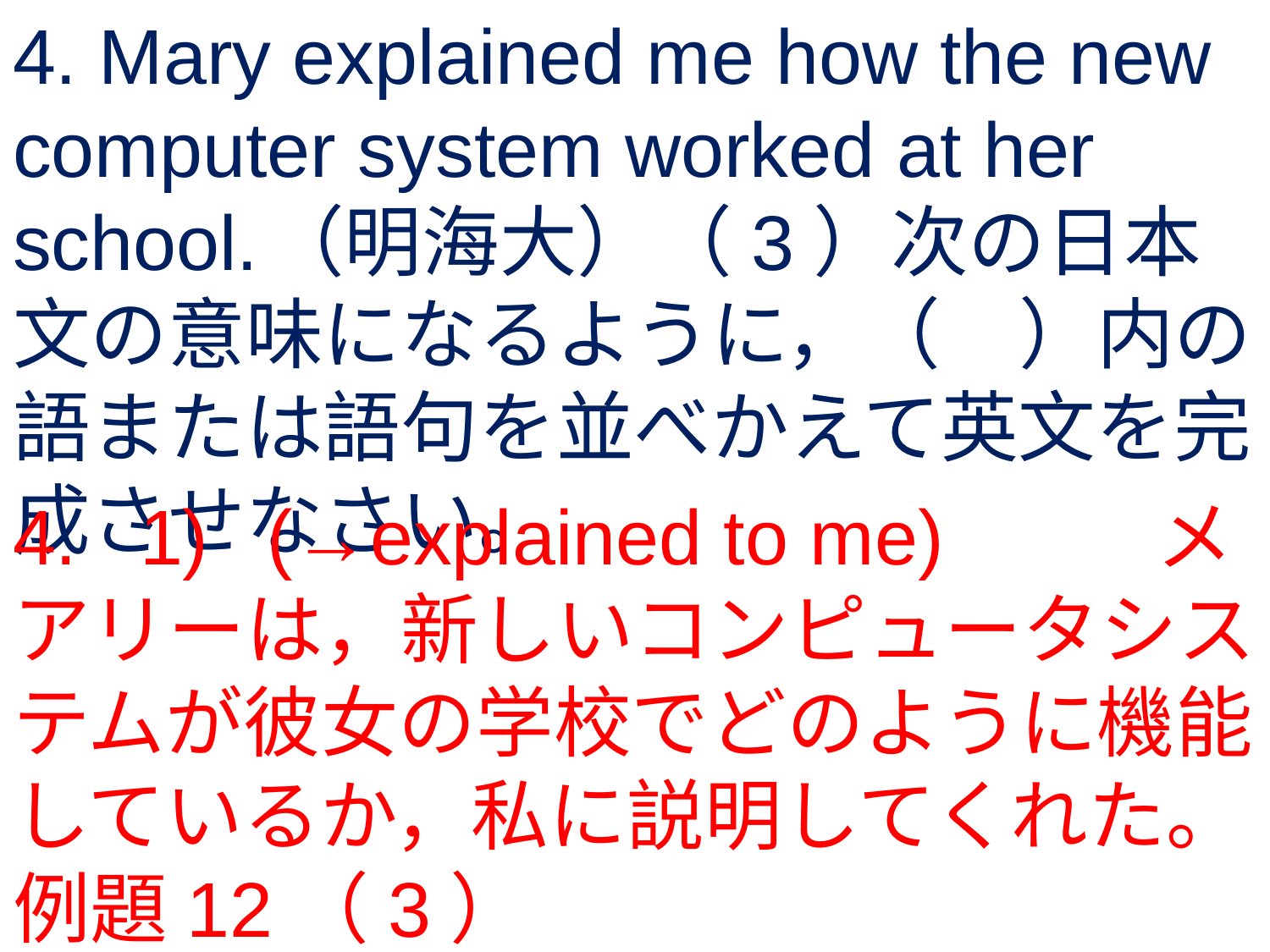

# 4. Mary explained me how the new computer system worked at her school.	（明海大）（3）次の日本文の意味になるように，（　）内の語または語句を並べかえて英文を完成させなさい。
4.	1) 	(→explained to me)		メアリーは，新しいコンピュータシステムが彼女の学校でどのように機能しているか，私に説明してくれた。例題12（3）